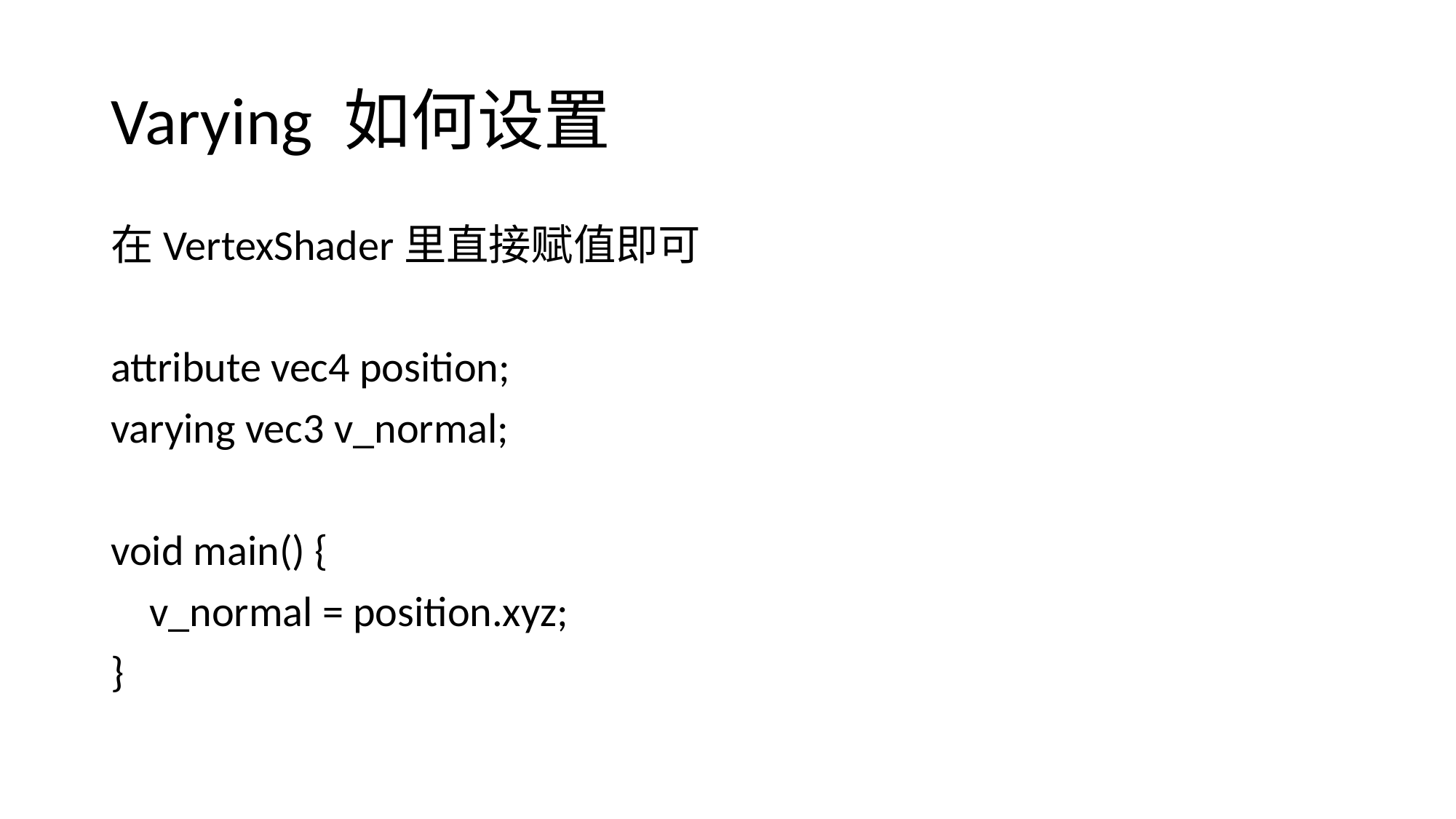

# Varying 如何设置
在VertexShader里直接赋值即可

attribute vec4 position;
varying vec3 v_normal;

void main() {
    v_normal = position.xyz;
}